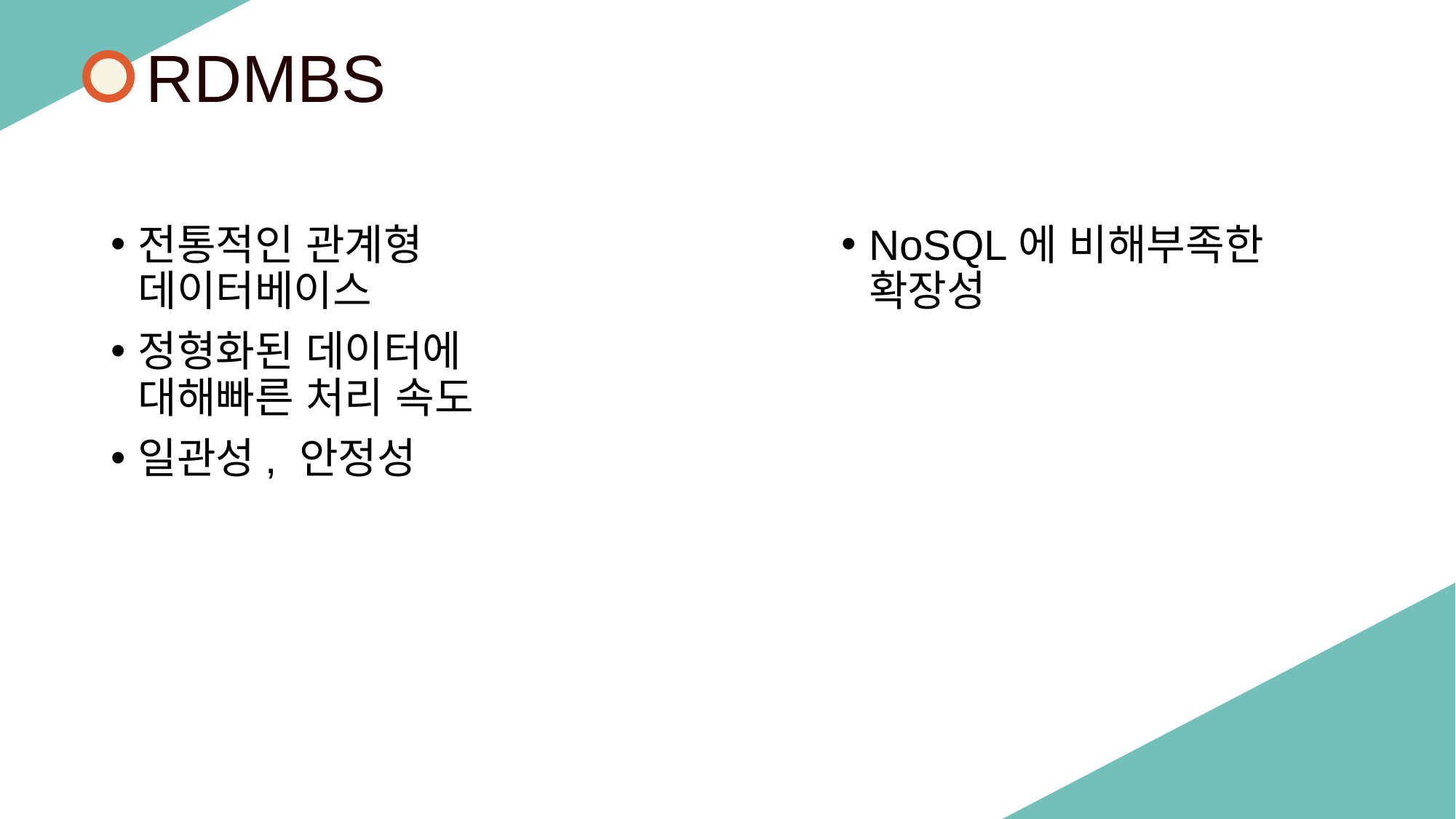

RDMBS

전통적인 관계형 데이터베이스
정형화된 데이터에 대해빠른 처리 속도
일관성, 안정성
NoSQL에 비해부족한  확장성